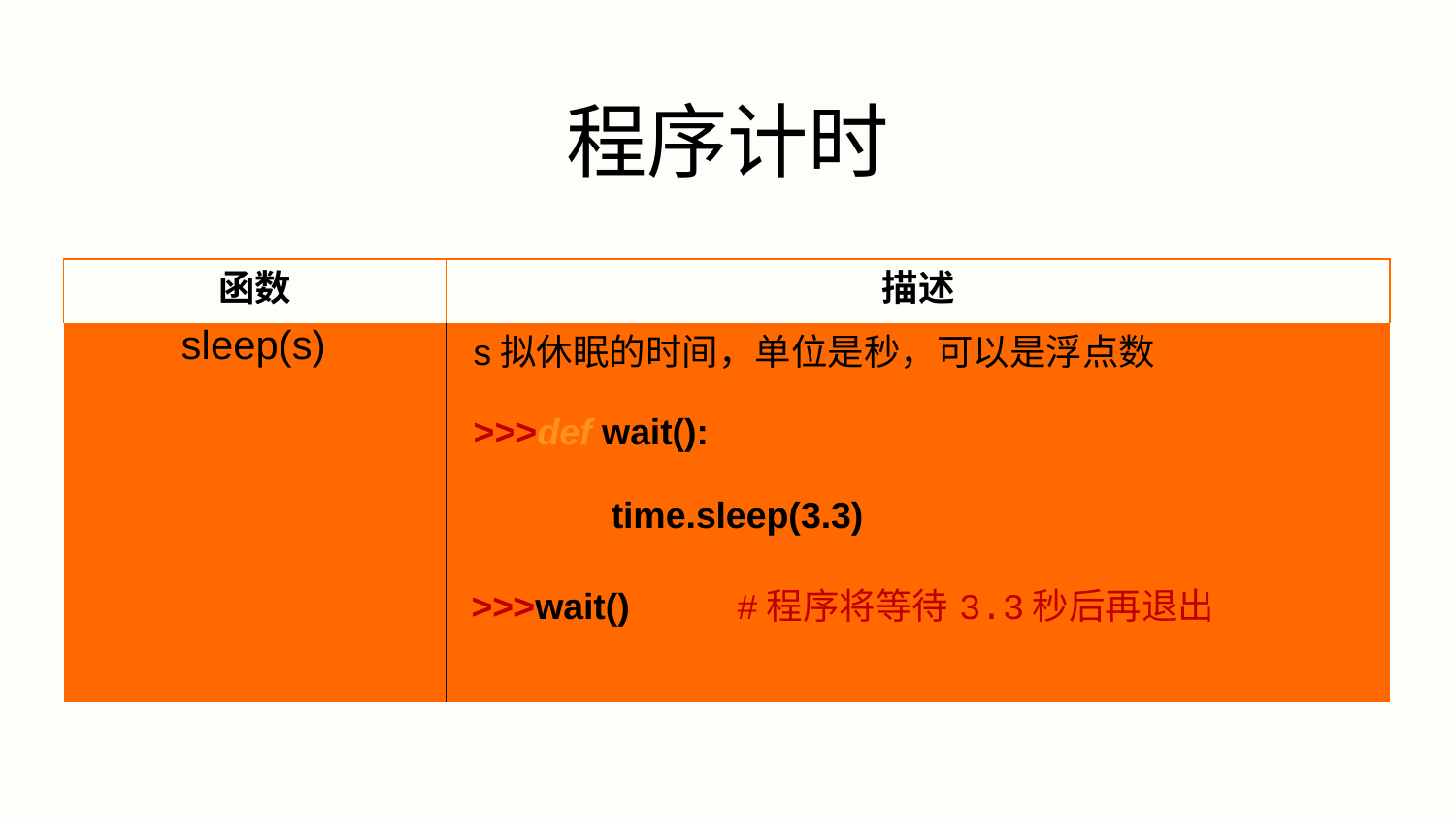

# 程序计时
| 函数 | 描述 |
| --- | --- |
| sleep(s) | s拟休眠的时间，单位是秒，可以是浮点数 >>>def wait(): time.sleep(3.3) >>>wait() #程序将等待3.3秒后再退出 |